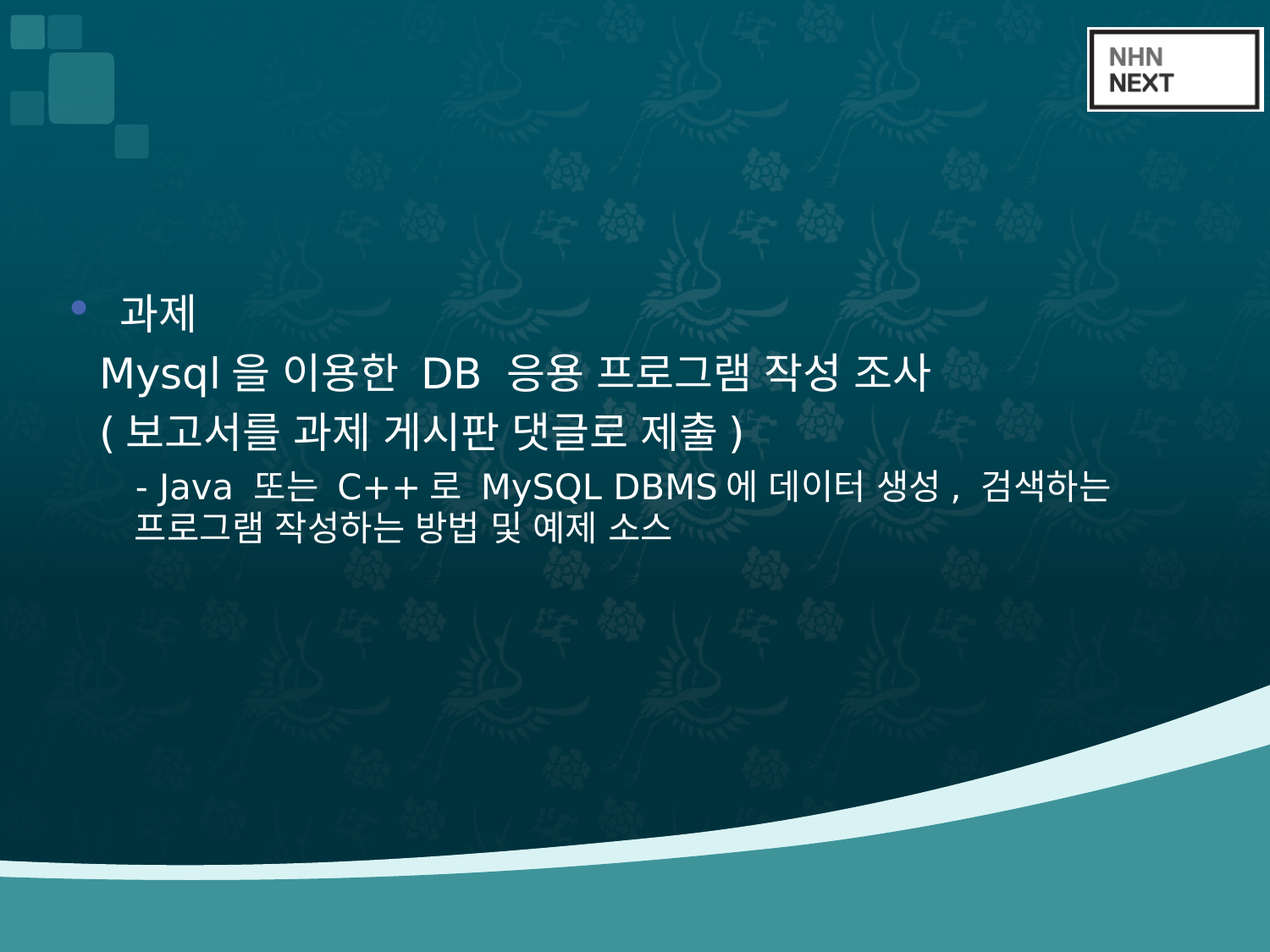

#

과제
  Mysql을 이용한 DB 응용 프로그램 작성 조사
  (보고서를 과제 게시판 댓글로 제출)
- Java 또는 C++로 MySQL DBMS에 데이터 생성, 검색하는 프로그램 작성하는 방법 및 예제 소스